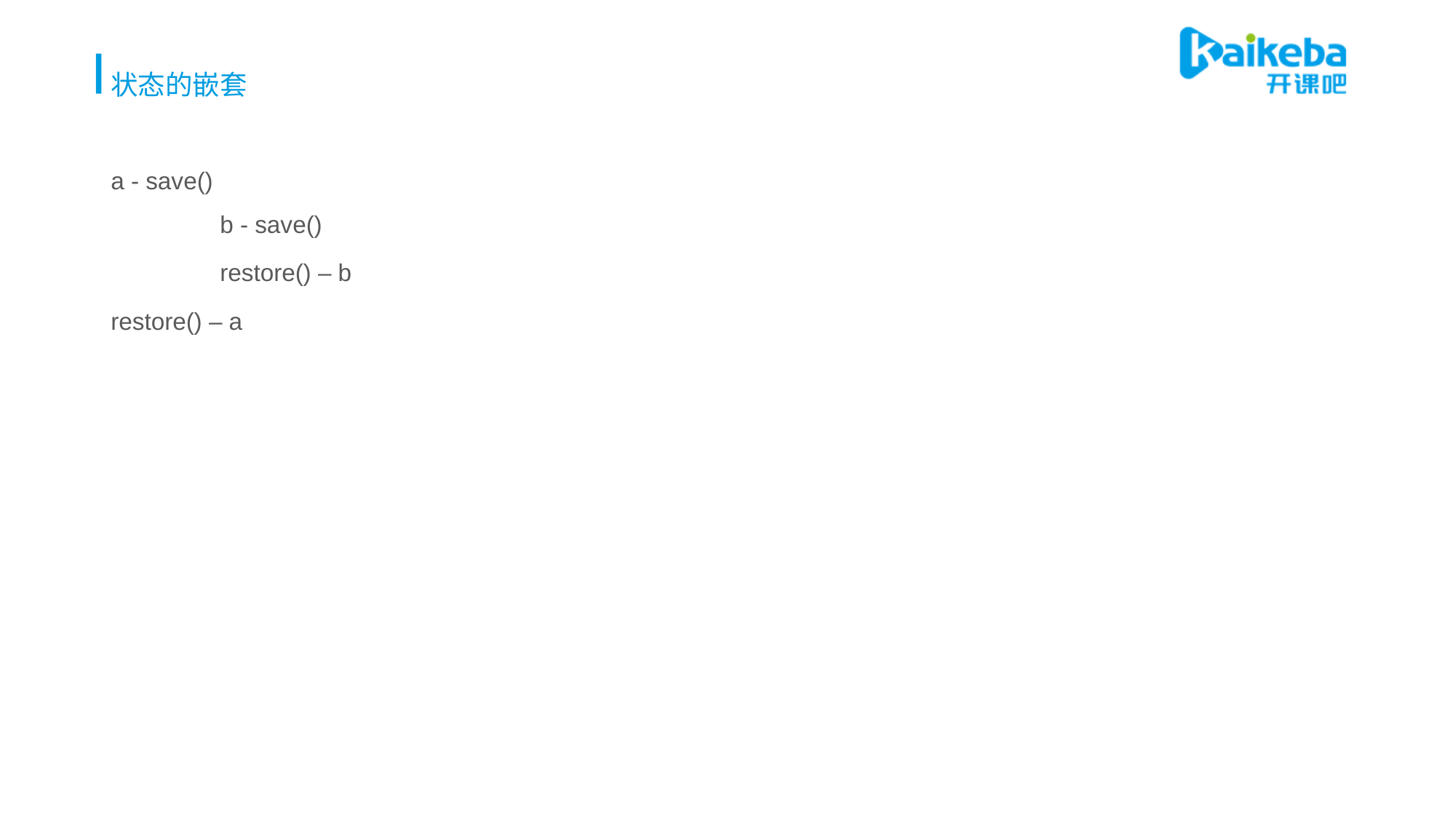

# 状态的嵌套
a - save()
	b - save()
	restore() – b
restore() – a